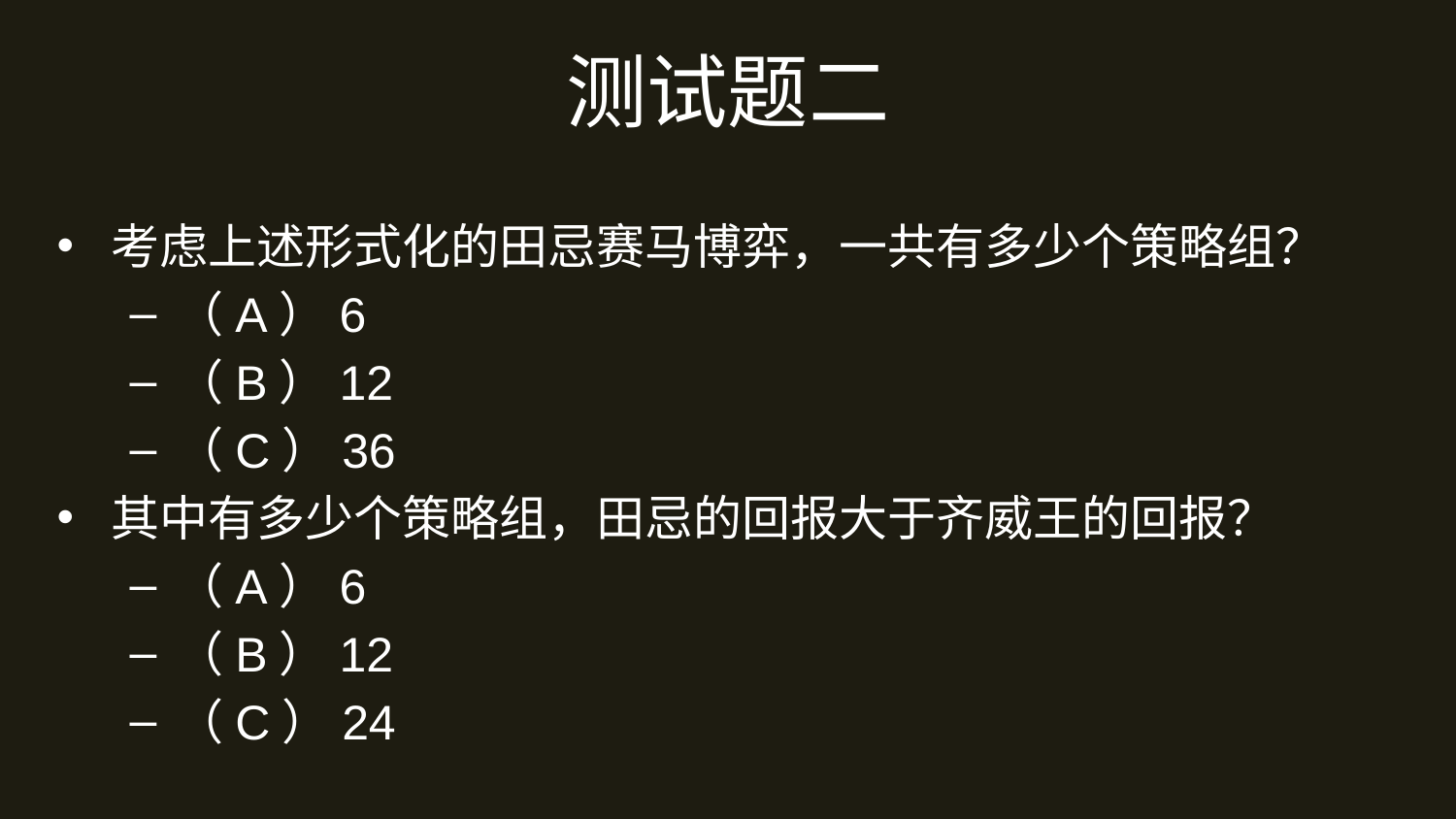

# 测试题二
考虑上述形式化的田忌赛马博弈，一共有多少个策略组？
（A）6
（B）12
（C）36
其中有多少个策略组，田忌的回报大于齐威王的回报？
（A）6
（B）12
（C）24